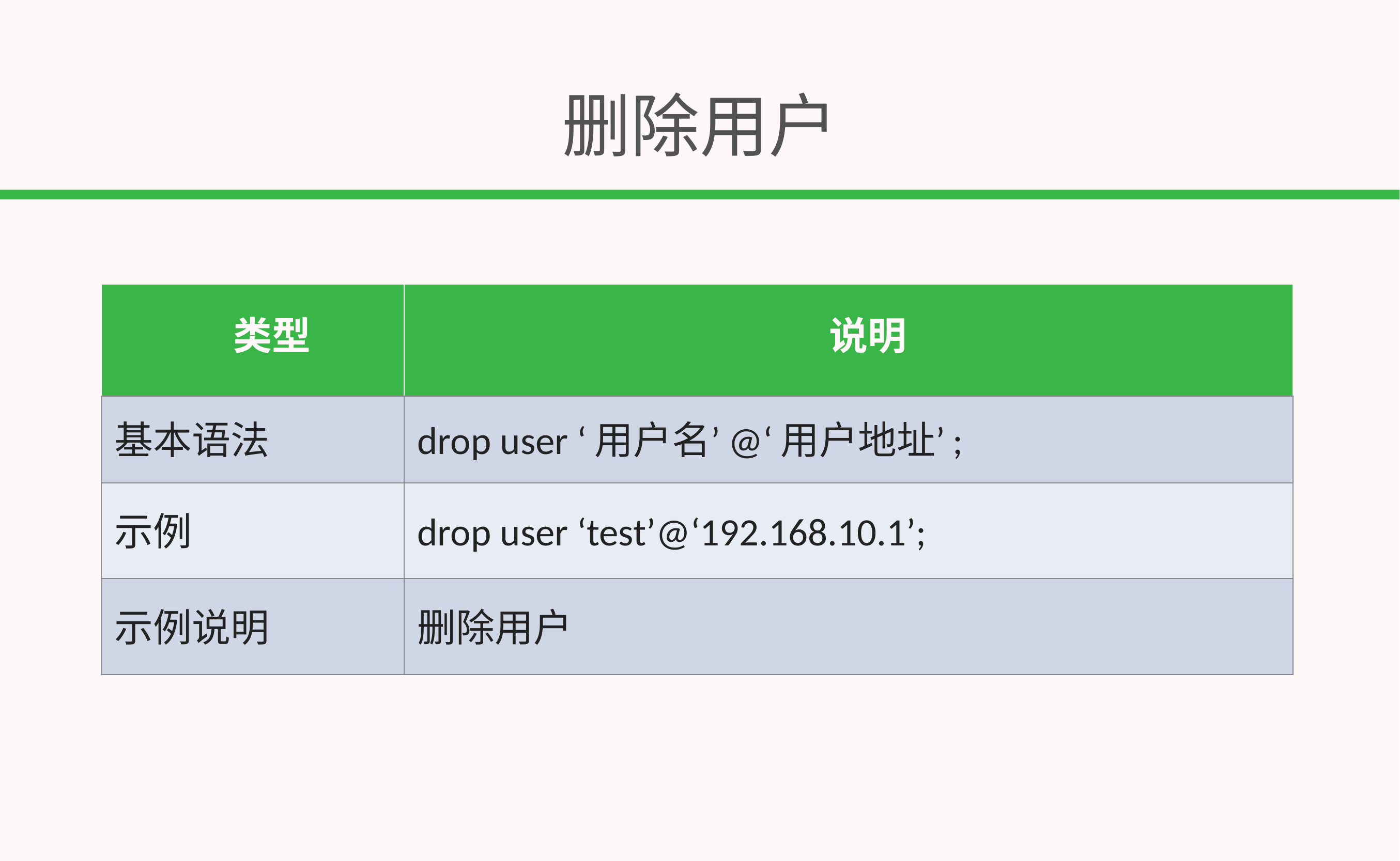

# 删除用户
| 类型 | 说明 |
| --- | --- |
| 基本语法 | drop user ‘用户名’@‘用户地址’; |
| 示例 | drop user ‘test’@‘192.168.10.1’; |
| 示例说明 | 删除用户 |